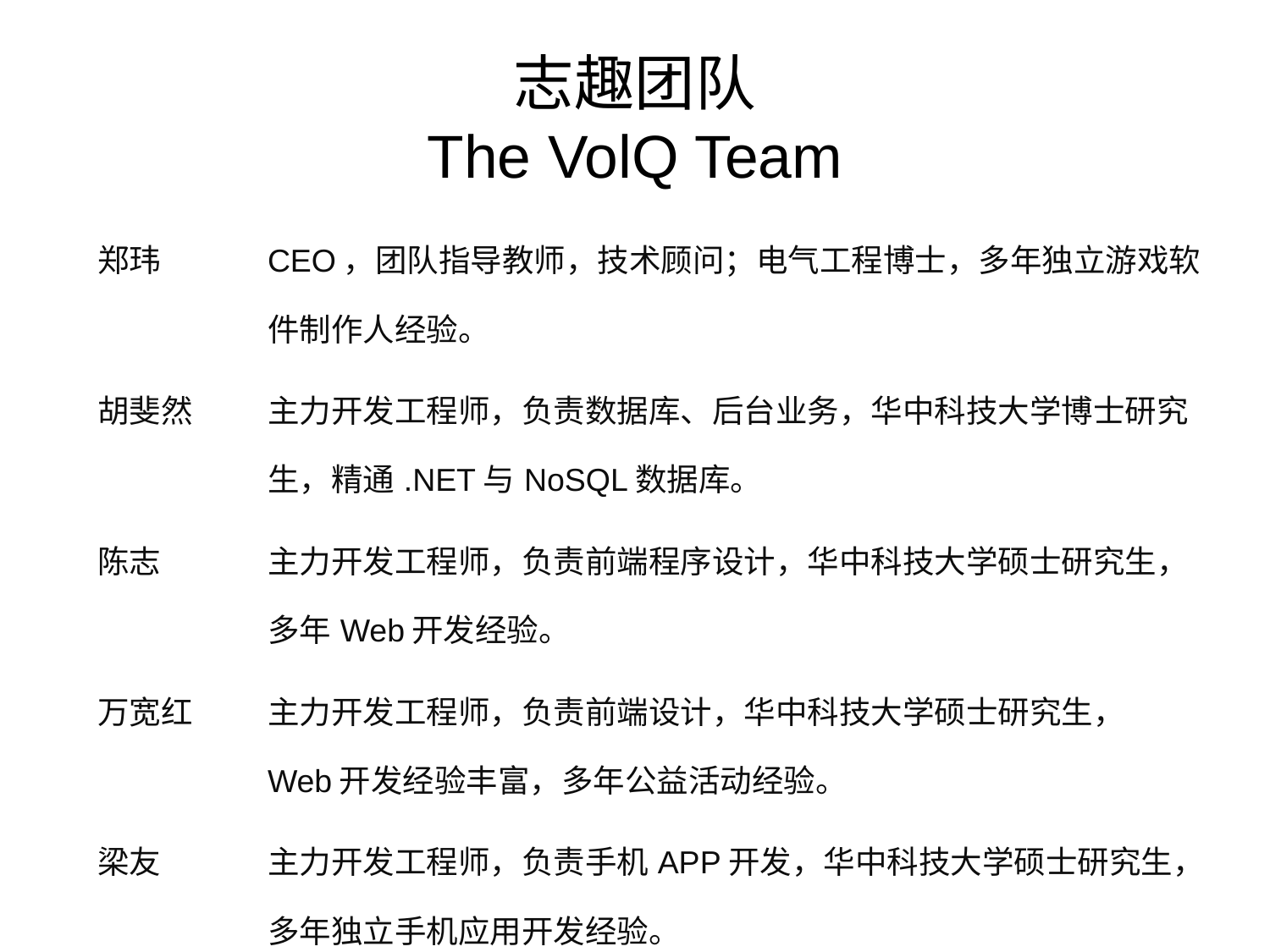

# 志趣团队 The VolQ Team
| 郑玮 | CEO，团队指导教师，技术顾问；电气工程博士，多年独立游戏软件制作人经验。 |
| --- | --- |
| 胡斐然 | 主力开发工程师，负责数据库、后台业务，华中科技大学博士研究生，精通.NET与NoSQL数据库。 |
| 陈志 | 主力开发工程师，负责前端程序设计，华中科技大学硕士研究生，多年Web开发经验。 |
| 万宽红 | 主力开发工程师，负责前端设计，华中科技大学硕士研究生， Web开发经验丰富，多年公益活动经验。 |
| 梁友 | 主力开发工程师，负责手机APP开发，华中科技大学硕士研究生，多年独立手机应用开发经验。 |
郑玮：	CEO，团队指导教师，技术顾问；电气工程博士，多年独立游戏软件制作人经验。
胡斐然:主力开发工程师，负责数据库、后台业务，华中科技大学博士研究生，精通.NET与NoSQL数据库。
陈志，主力开发工程师，负责前端程序设计，华中科技大学硕士研究生，多年Web开发经验。
万宽红，主力开发工程师，负责前端设计，华中科技大学硕士研究生， Web开发经验丰富，多年公益活动经验。
梁友，主力开发工程师，负责手机APP开发，华中科技大学硕士研究生，多年独立手机应用开发经验。